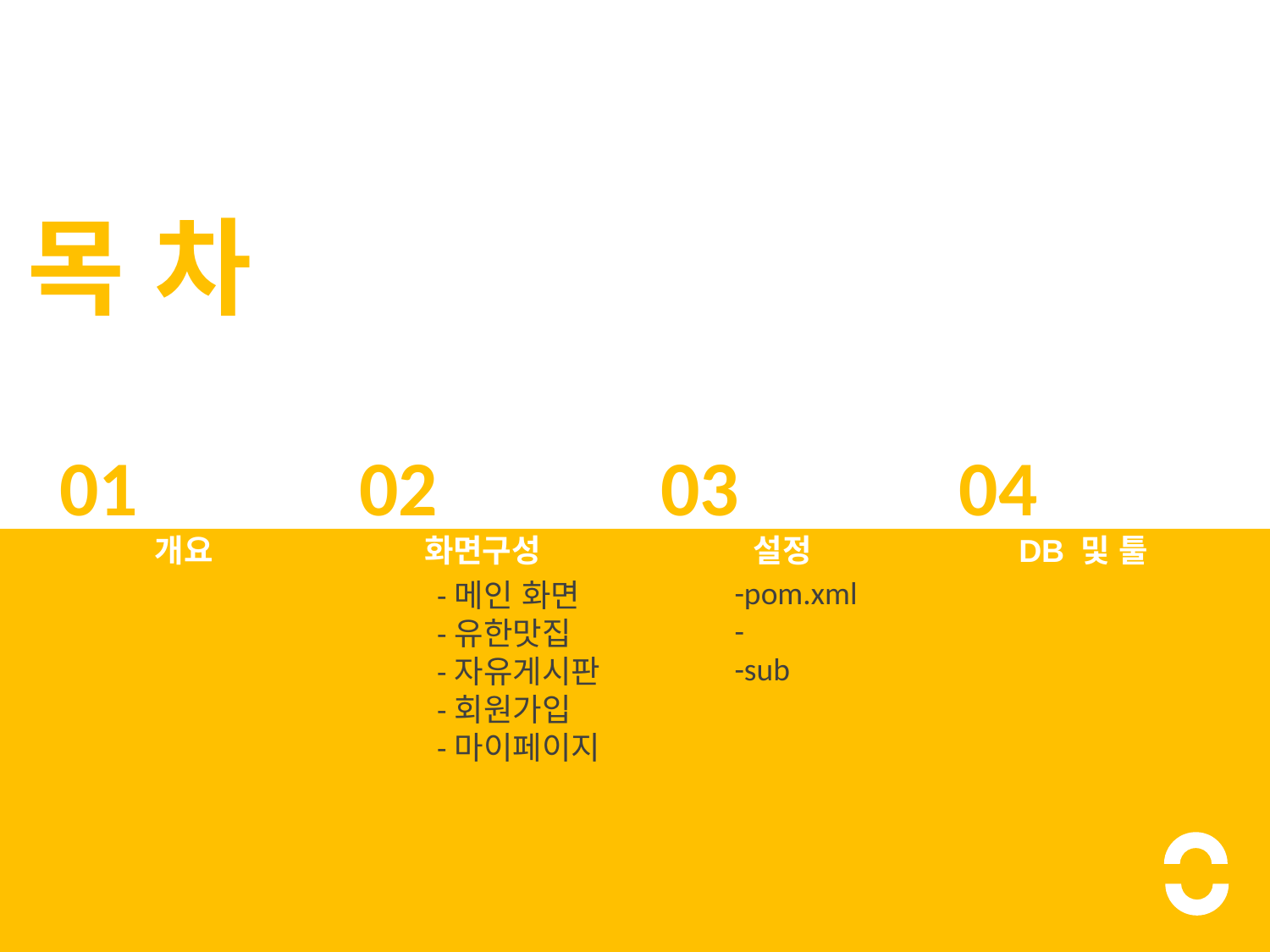

목 차
01
02
04
03
개요
화면구성
설정
DB 및 툴

-pom.xml
-
-sub
-메인 화면
-유한맛집
-자유게시판
-회원가입
-마이페이지